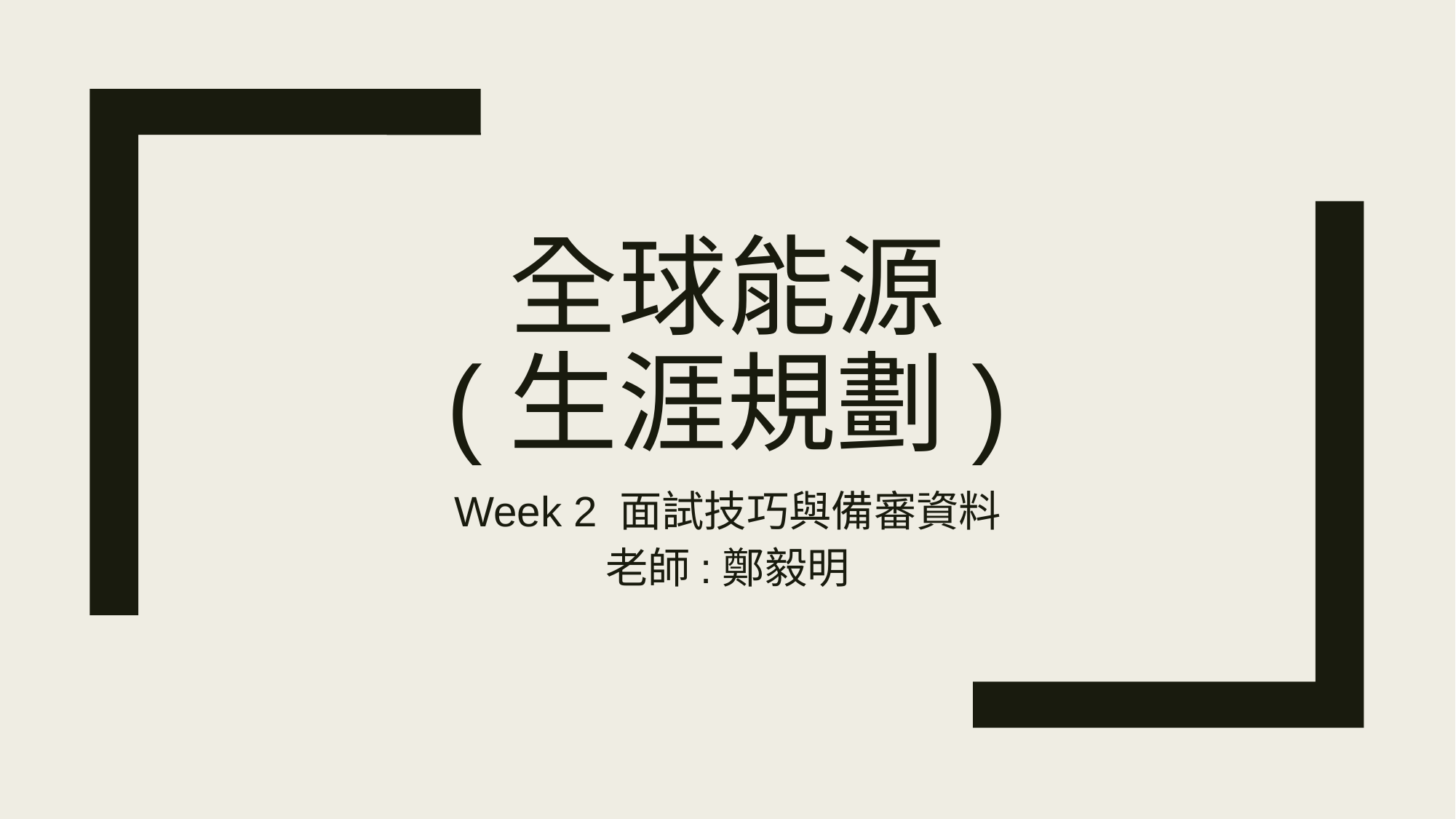

# 全球能源 (生涯規劃)
Week 2 面試技巧與備審資料
老師:鄭毅明